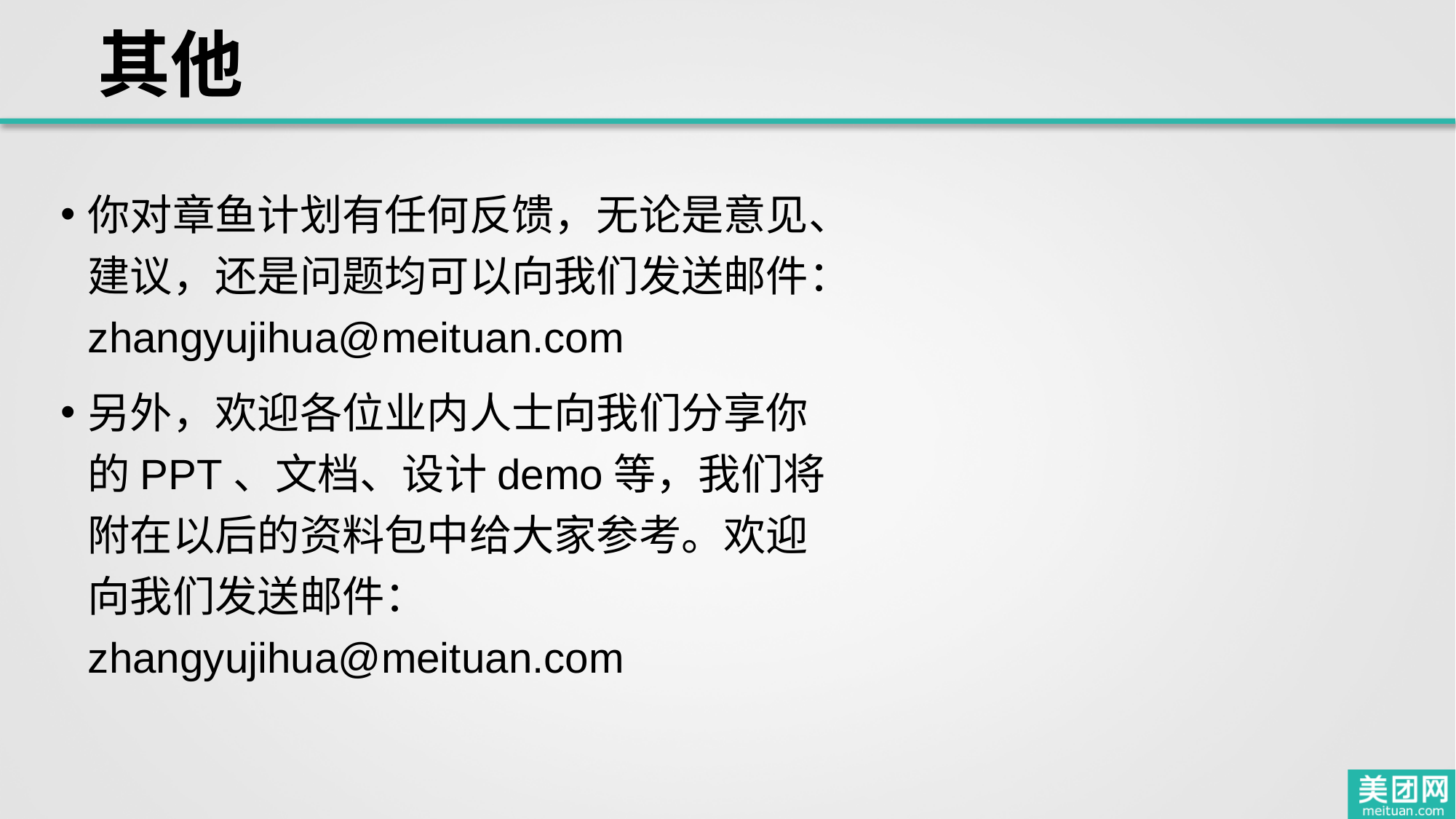

# 其他
你对章鱼计划有任何反馈，无论是意见、建议，还是问题均可以向我们发送邮件：zhangyujihua@meituan.com
另外，欢迎各位业内人士向我们分享你的PPT、文档、设计demo等，我们将附在以后的资料包中给大家参考。欢迎向我们发送邮件：zhangyujihua@meituan.com